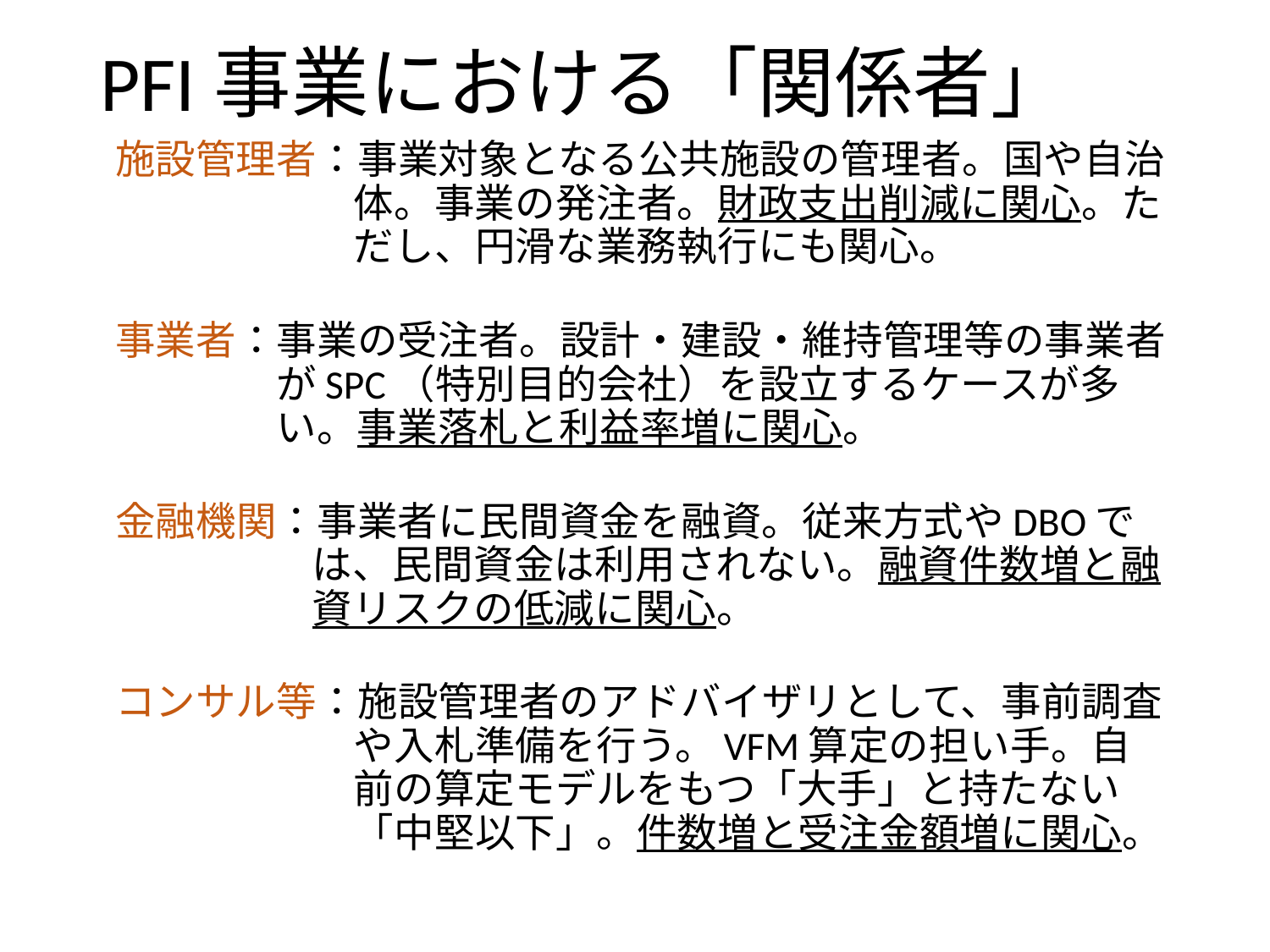

# PFI事業における「関係者」
施設管理者：事業対象となる公共施設の管理者。国や自治体。事業の発注者。財政支出削減に関心。ただし、円滑な業務執行にも関心。

事業者：事業の受注者。設計・建設・維持管理等の事業者がSPC（特別目的会社）を設立するケースが多い。事業落札と利益率増に関心。

金融機関：事業者に民間資金を融資。従来方式やDBOでは、民間資金は利用されない。融資件数増と融資リスクの低減に関心。

コンサル等：施設管理者のアドバイザリとして、事前調査や入札準備を行う。VFM算定の担い手。自前の算定モデルをもつ「大手」と持たない「中堅以下」。件数増と受注金額増に関心。